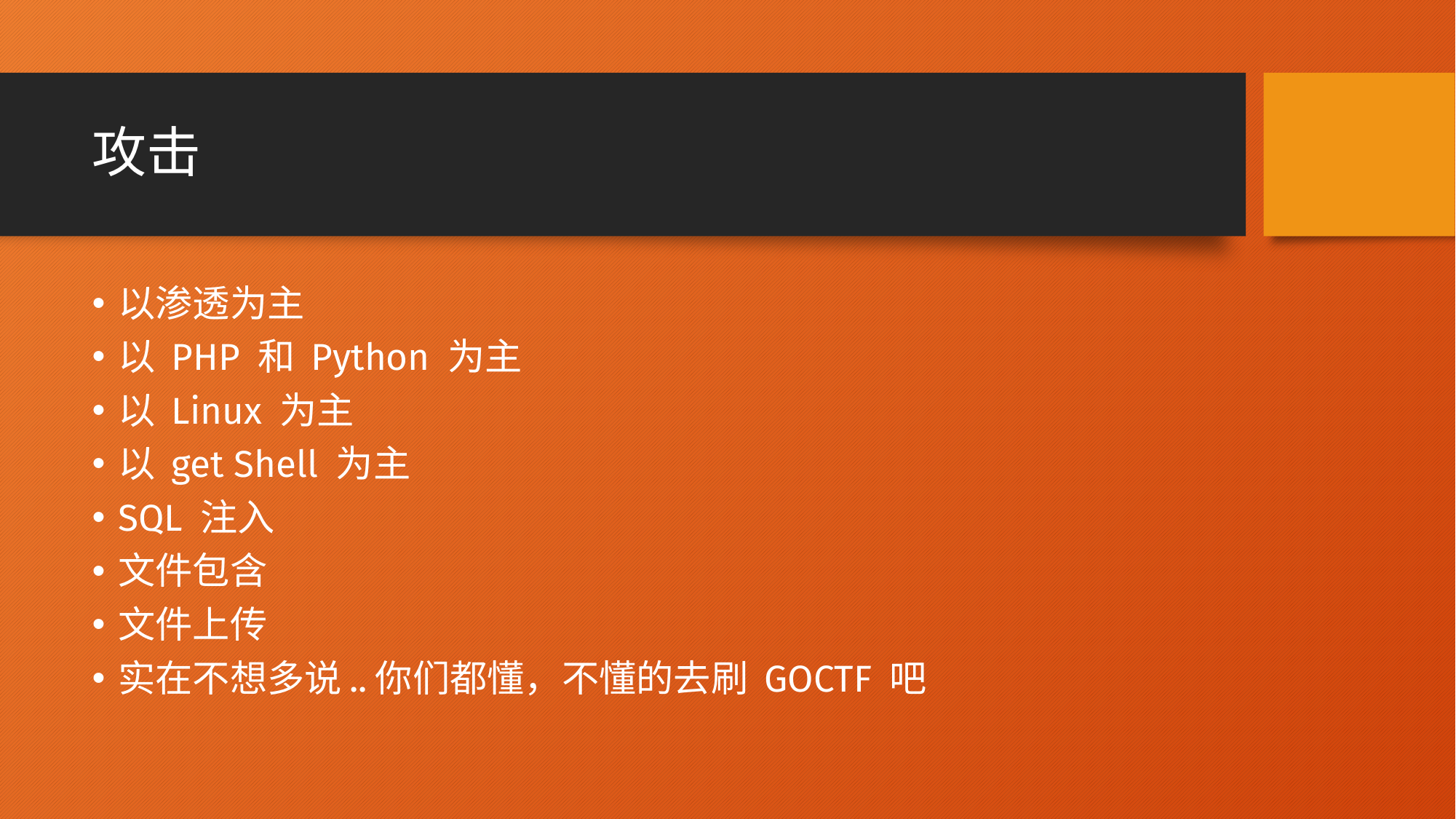

# 攻击
以渗透为主
以 PHP 和 Python 为主
以 Linux 为主
以 get Shell 为主
SQL 注入
文件包含
文件上传
实在不想多说..你们都懂，不懂的去刷 GOCTF 吧